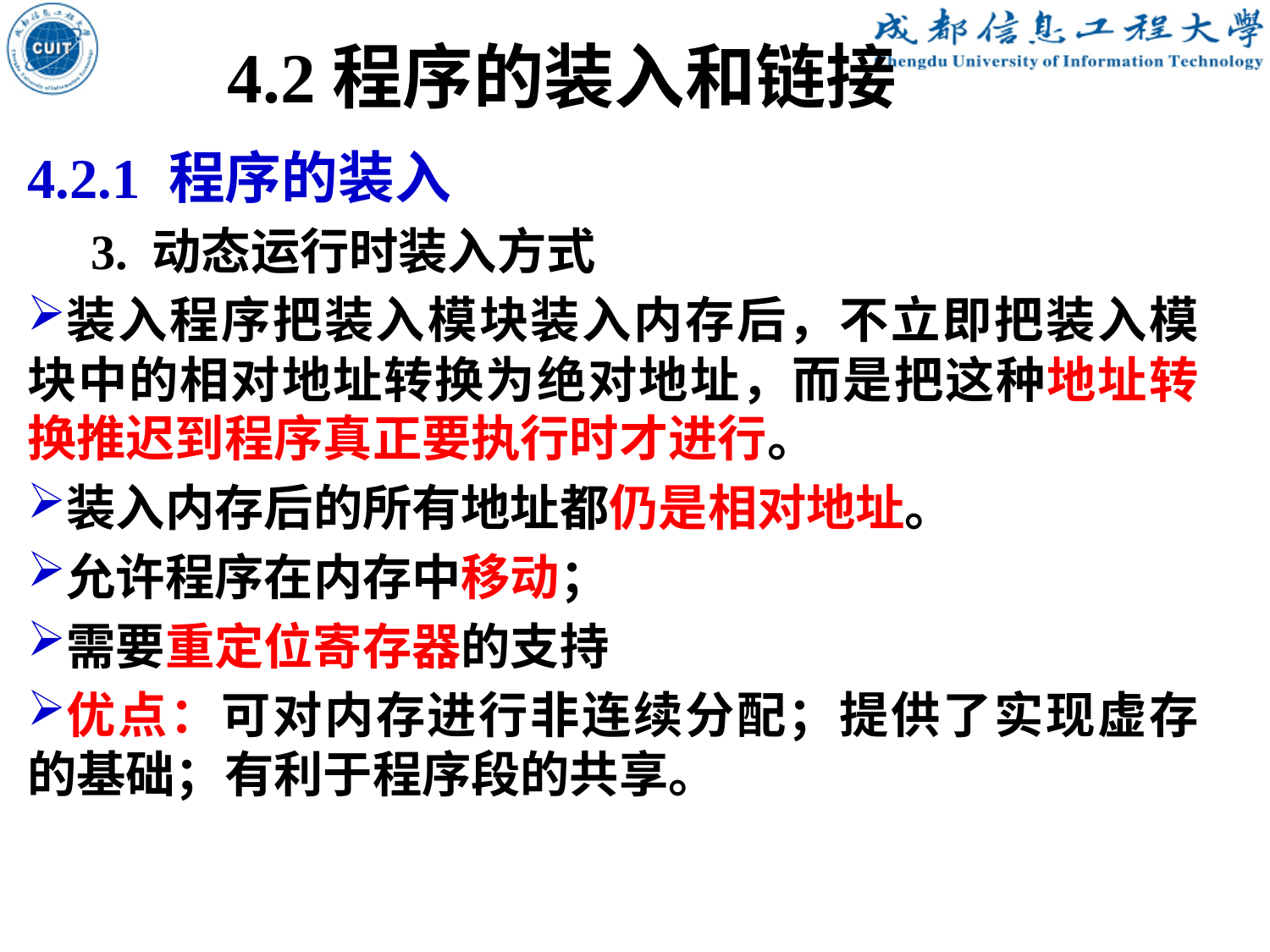

4.2程序的装入和链接
4.2.1 程序的装入
3. 动态运行时装入方式
装入程序把装入模块装入内存后，不立即把装入模块中的相对地址转换为绝对地址，而是把这种地址转换推迟到程序真正要执行时才进行。
装入内存后的所有地址都仍是相对地址。
允许程序在内存中移动；
需要重定位寄存器的支持
优点：可对内存进行非连续分配；提供了实现虚存的基础；有利于程序段的共享。